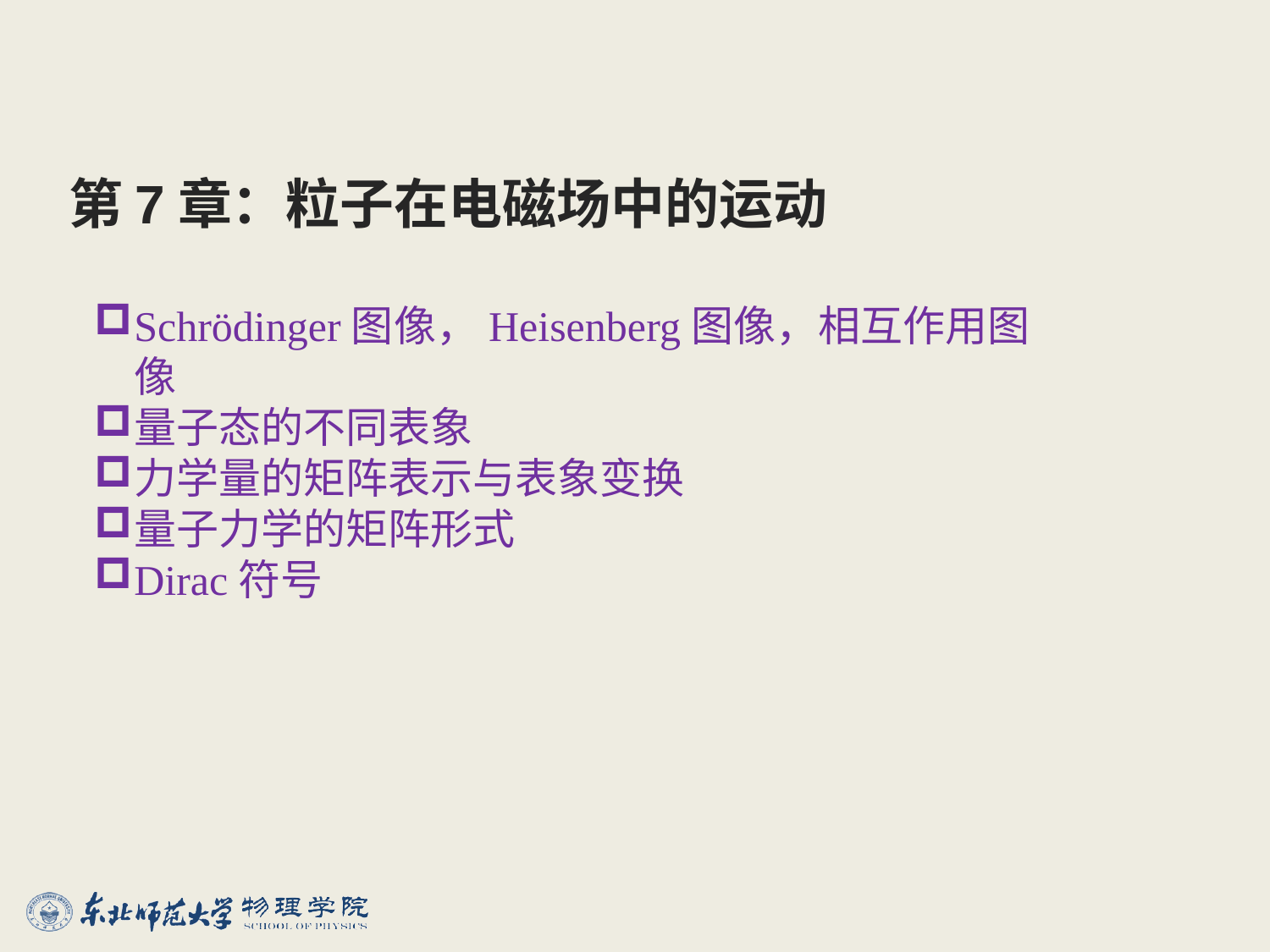

# 第7章：粒子在电磁场中的运动
Schrödinger图像，Heisenberg图像，相互作用图像
量子态的不同表象
力学量的矩阵表示与表象变换
量子力学的矩阵形式
Dirac符号